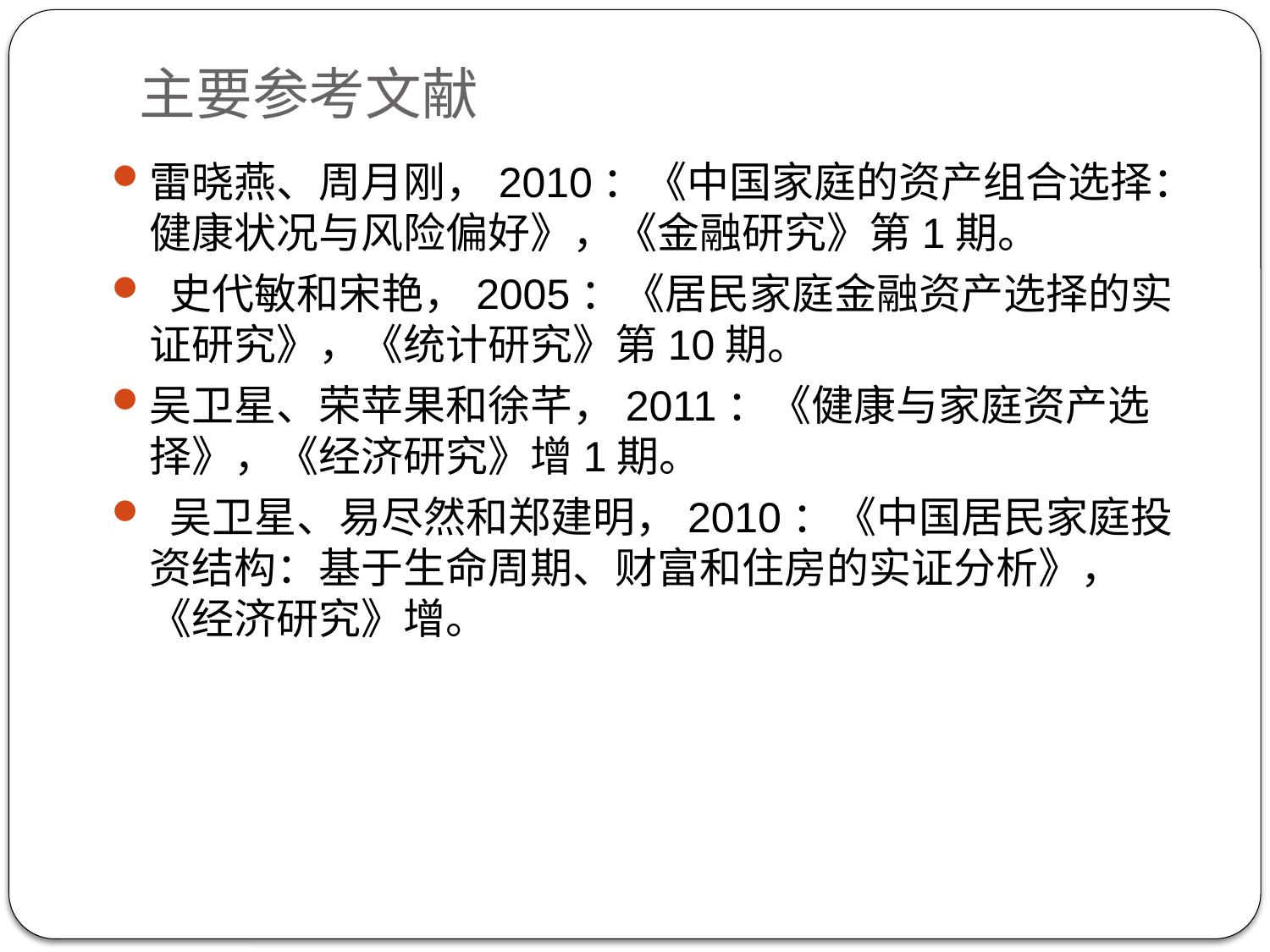

# 主要参考文献
雷晓燕、周月刚，2010：《中国家庭的资产组合选择：健康状况与风险偏好》，《金融研究》第1期。
 史代敏和宋艳，2005：《居民家庭金融资产选择的实证研究》，《统计研究》第10期。
吴卫星、荣苹果和徐芊，2011：《健康与家庭资产选择》，《经济研究》增1期。
 吴卫星、易尽然和郑建明，2010：《中国居民家庭投资结构：基于生命周期、财富和住房的实证分析》，《经济研究》增。

16